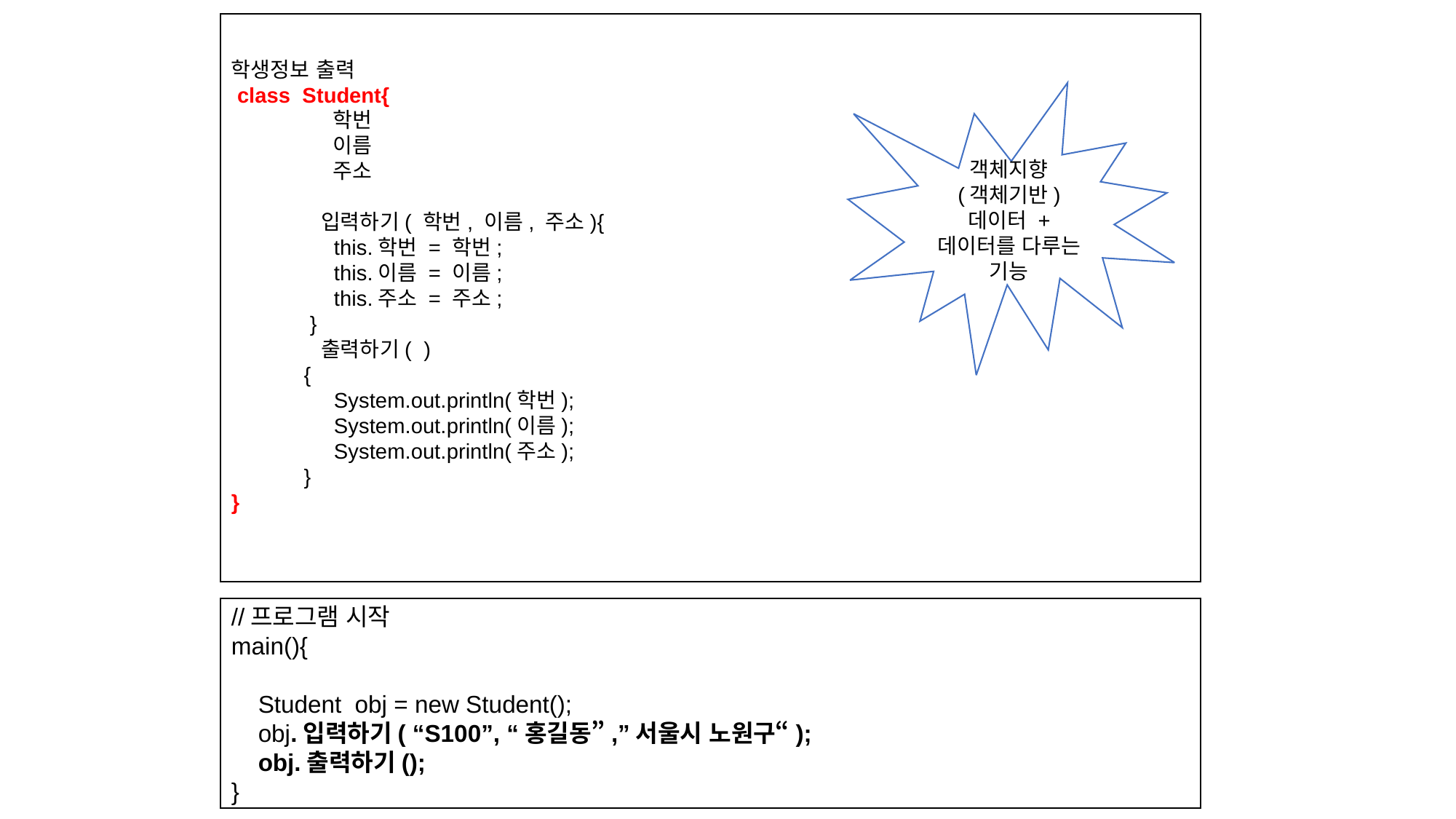

학생정보 출력
 class  Student{
       학번
       이름
       주소

     입력하기( 학번, 이름, 주소){
        this.학번 = 학번;
        this.이름 = 이름;
        this.주소 = 주소;
    }
     출력하기(  )
   {
        System.out.println(학번);
        System.out.println(이름);
        System.out.println(주소);
   }
}

객체지향
(객체기반)
데이터 + 데이터를 다루는 기능
//프로그램 시작
main(){

    Student  obj = new Student();
    obj.입력하기( “S100”, “홍길동”,”서울시 노원구“);
    obj.출력하기();
}